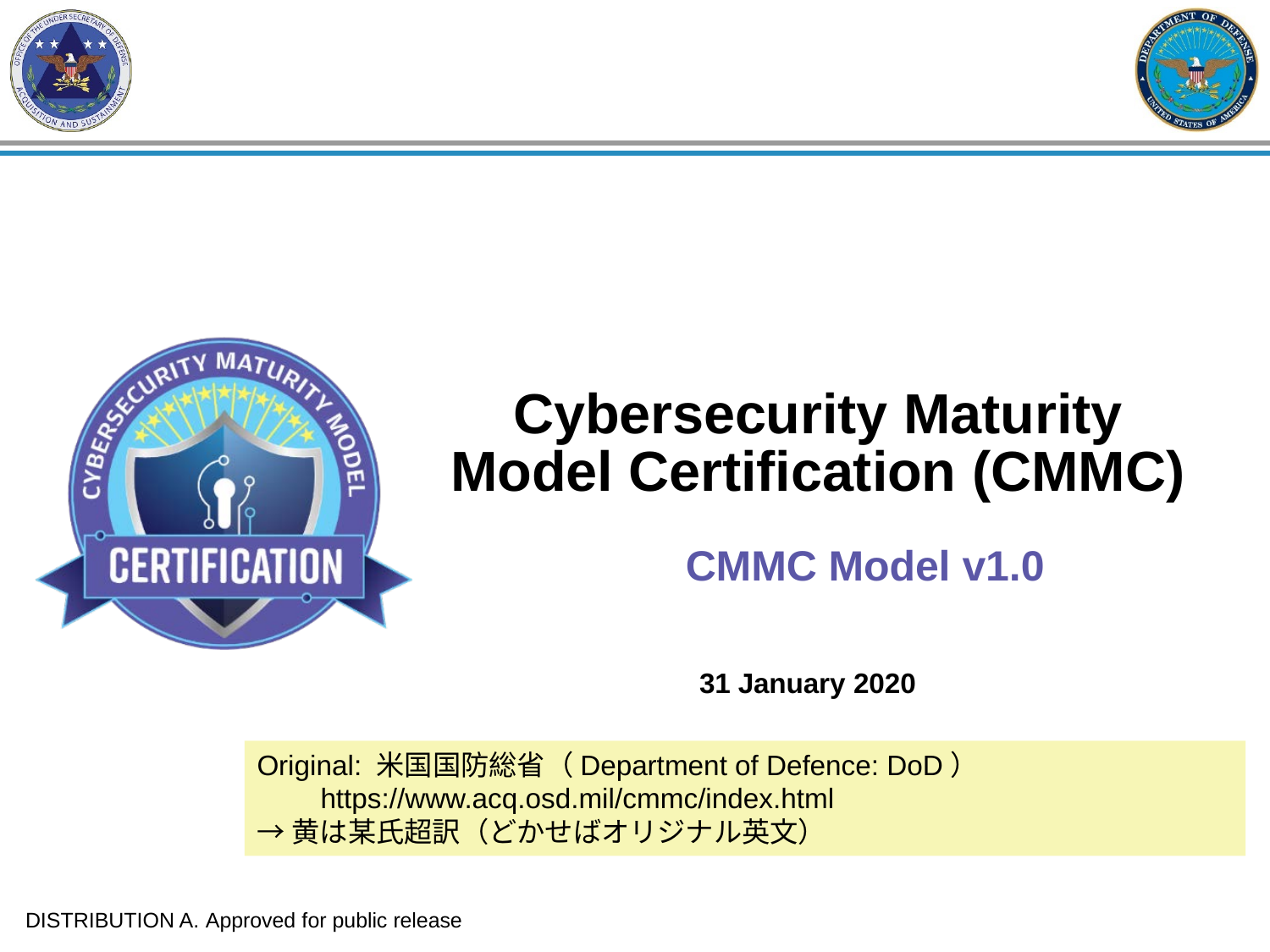

# Cybersecurity Maturity  Model Certification (CMMC)
CMMC Model v1.0
31 January 2020
Original: 米国国防総省（Department of Defence: DoD）
https://www.acq.osd.mil/cmmc/index.html
→黄は某氏超訳（どかせばオリジナル英文）
DISTRIBUTION A. Approved for public release